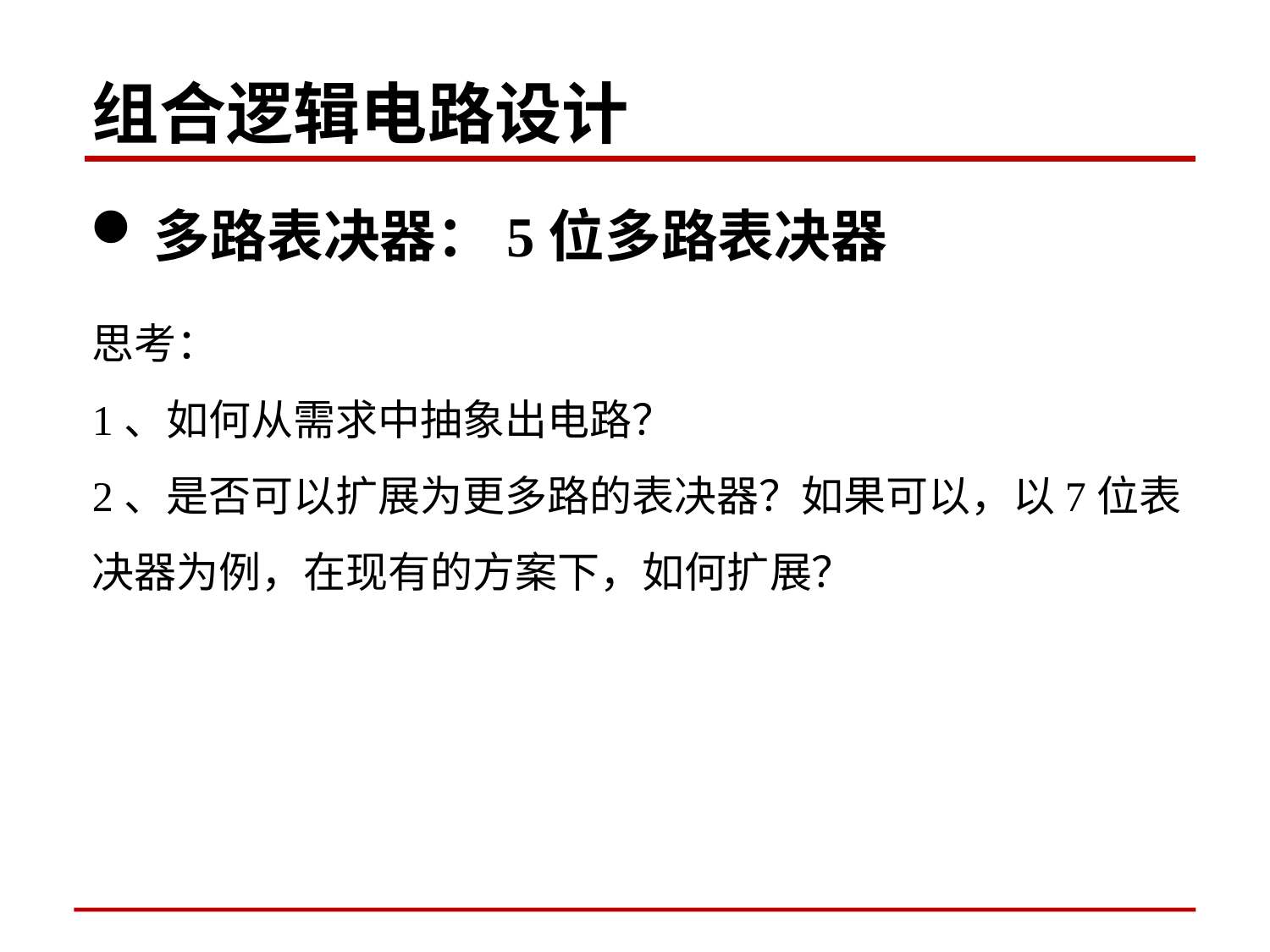

组合逻辑电路设计
多路表决器：5位多路表决器
思考：
1、如何从需求中抽象出电路？
2、是否可以扩展为更多路的表决器？如果可以，以7位表决器为例，在现有的方案下，如何扩展？